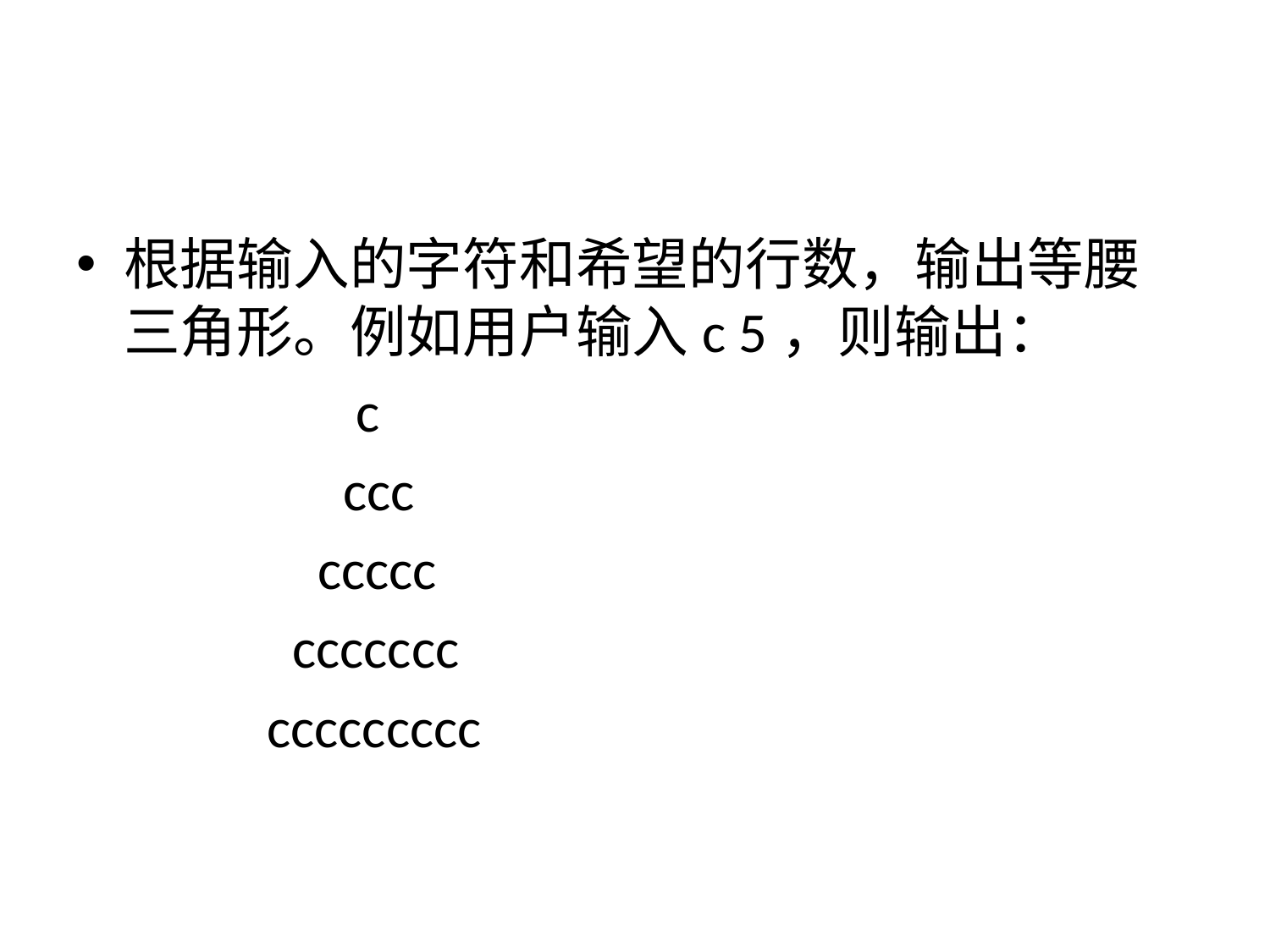

#
根据输入的字符和希望的行数，输出等腰三角形。例如用户输入c 5，则输出：
                      c
                     ccc
                   ccccc
                 ccccccc
               ccccccccc